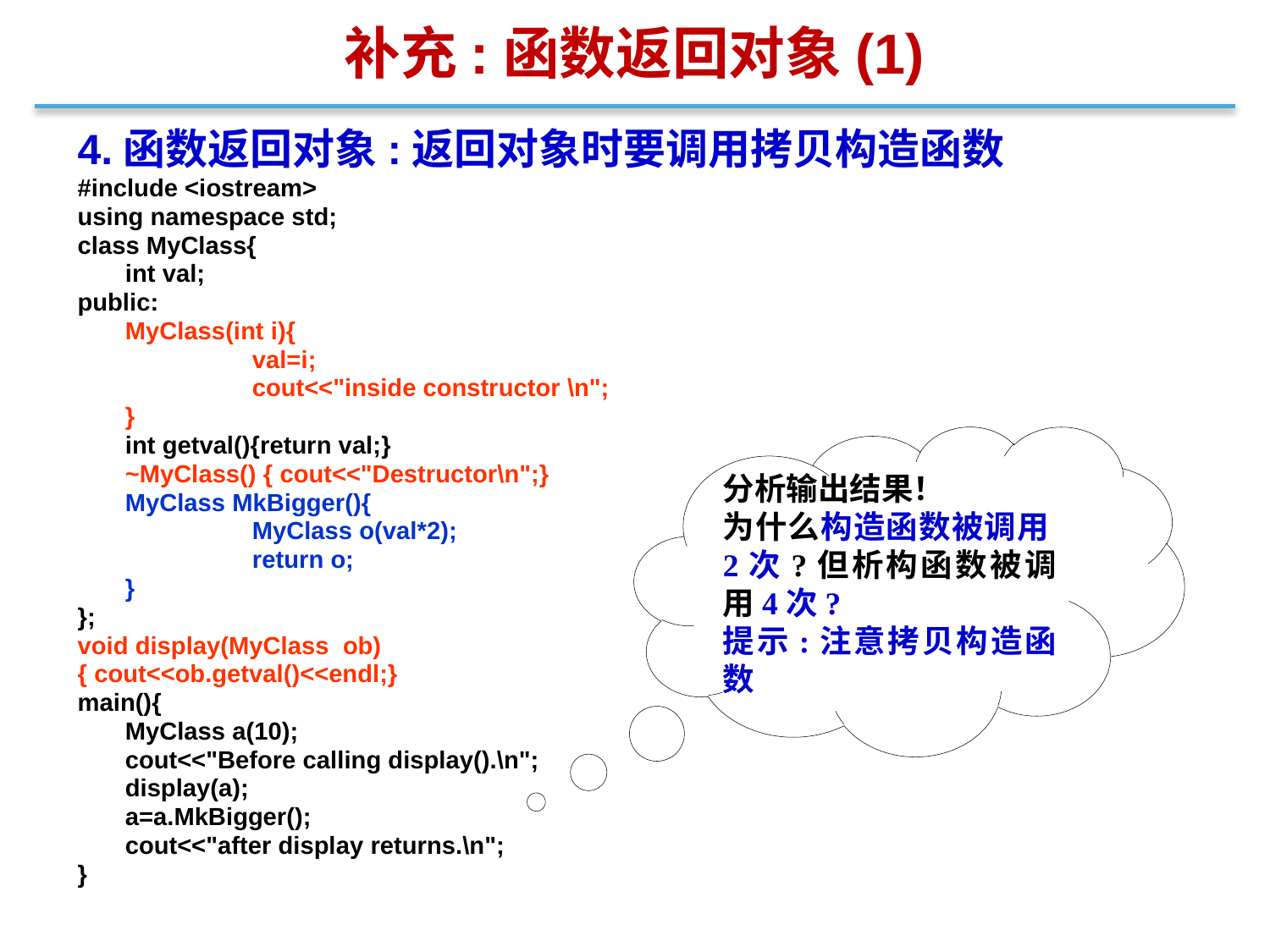

补充:函数返回对象(1)
4.函数返回对象:返回对象时要调用拷贝构造函数
#include <iostream>
using namespace std;
class MyClass{
	int val;
public:
	MyClass(int i){
		val=i;
		cout<<"inside constructor \n";
	}
	int getval(){return val;}
	~MyClass() { cout<<"Destructor\n";}
	MyClass MkBigger(){
		MyClass o(val*2);
		return o;
	}
};
void display(MyClass  ob)
{ cout<<ob.getval()<<endl;}
main(){
	MyClass a(10);
	cout<<"Before calling display().\n";
	display(a);
	a=a.MkBigger();
	cout<<"after display returns.\n";
}
分析输出结果！
为什么构造函数被调用2次?但析构函数被调用4次?
提示:注意拷贝构造函数